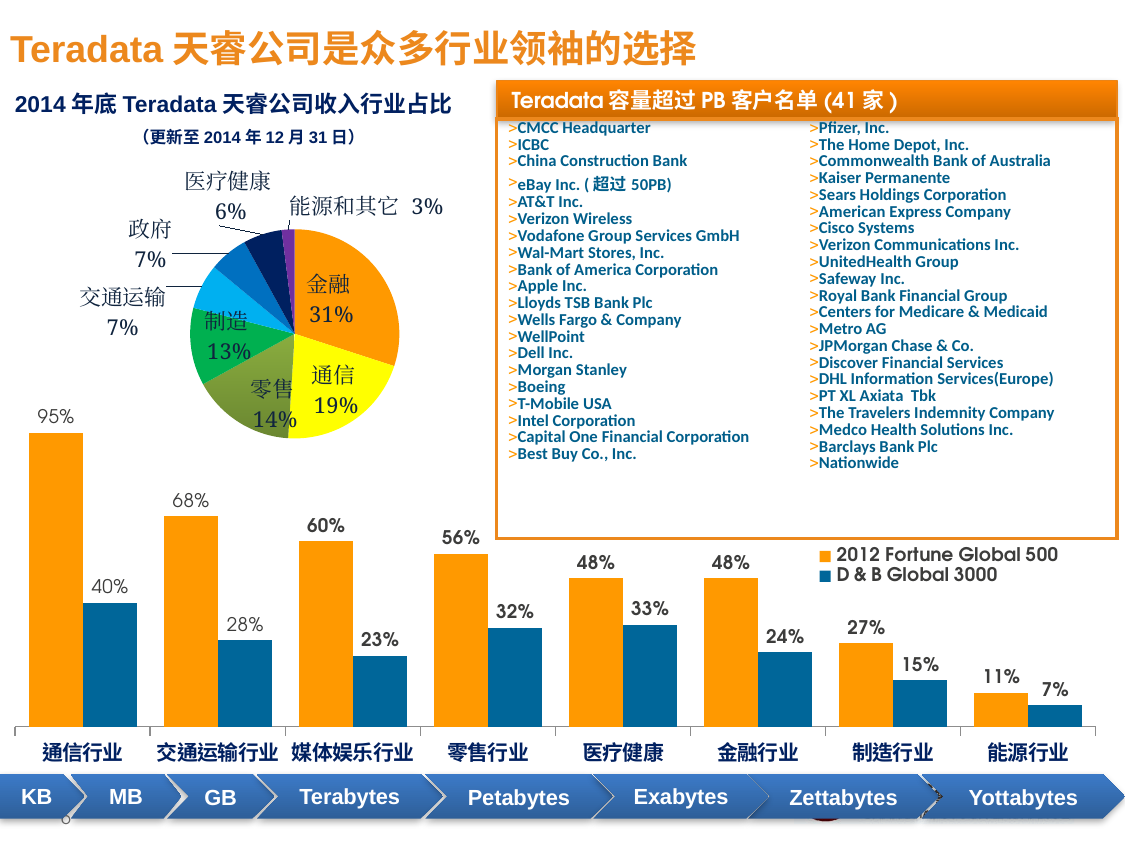

Teradata天睿公司是众多行业领袖的选择
2014年底Teradata天睿公司收入行业占比

（更新至2014年12月31日）
Teradata容量超过PB客户名单(41家)

| CMCC Headquarter ICBC China Construction Bank eBay Inc. (超过50PB) AT&T Inc. Verizon Wireless Vodafone Group Services GmbH Wal-Mart Stores, Inc. Bank of America Corporation Apple Inc. Lloyds TSB Bank Plc Wells Fargo & Company WellPoint Dell Inc. Morgan Stanley Boeing T-Mobile USA Intel Corporation Capital One Financial Corporation Best Buy Co., Inc. 000 | Pfizer, Inc. The Home Depot, Inc. Commonwealth Bank of Australia Kaiser Permanente Sears Holdings Corporation American Express Company Cisco Systems Verizon Communications Inc. UnitedHealth Group Safeway Inc. Royal Bank Financial Group Centers for Medicare & Medicaid Metro AG JPMorgan Chase & Co. Discover Financial Services DHL Information Services(Europe) PT XL Axiata Tbk The Travelers Indemnity Company Medco Health Solutions Inc. Barclays Bank Plc Nationwide |
| --- | --- |

### Chart

| Category | 2012年Teradata收入行业占比 |
|---|---|
| 金融 | 0.3 |
| 通信 | 0.21 |
| 零售 | 0.16 |
| 制造 | 0.12 |
| 健康医疗 | 0.07 |
| 政府 | 0.06 |
| 交通运输 | 0.06 |
| 能源和其它 | 0.02 |

### Chart

| Category | 2012 Fortune Global 500 | D & B Global 3000  |
|---|---|---|
| 通信行业 | 0.95 | 0.4 |
| 交通运输行业 | 0.68 | 0.28 |
| 媒体娱乐行业 | 0.6 | 0.23 |
| 零售行业 | 0.56 | 0.32 |
| 医疗健康 | 0.48 | 0.33 |
| 金融行业 | 0.48 | 0.24 |
| 制造行业 | 0.27 | 0.15 |
| 能源行业 | 0.11 | 0.07 |
KB
MB
Terabytes
Exabytes
GB
Petabytes
Zettabytes
Yottabytes